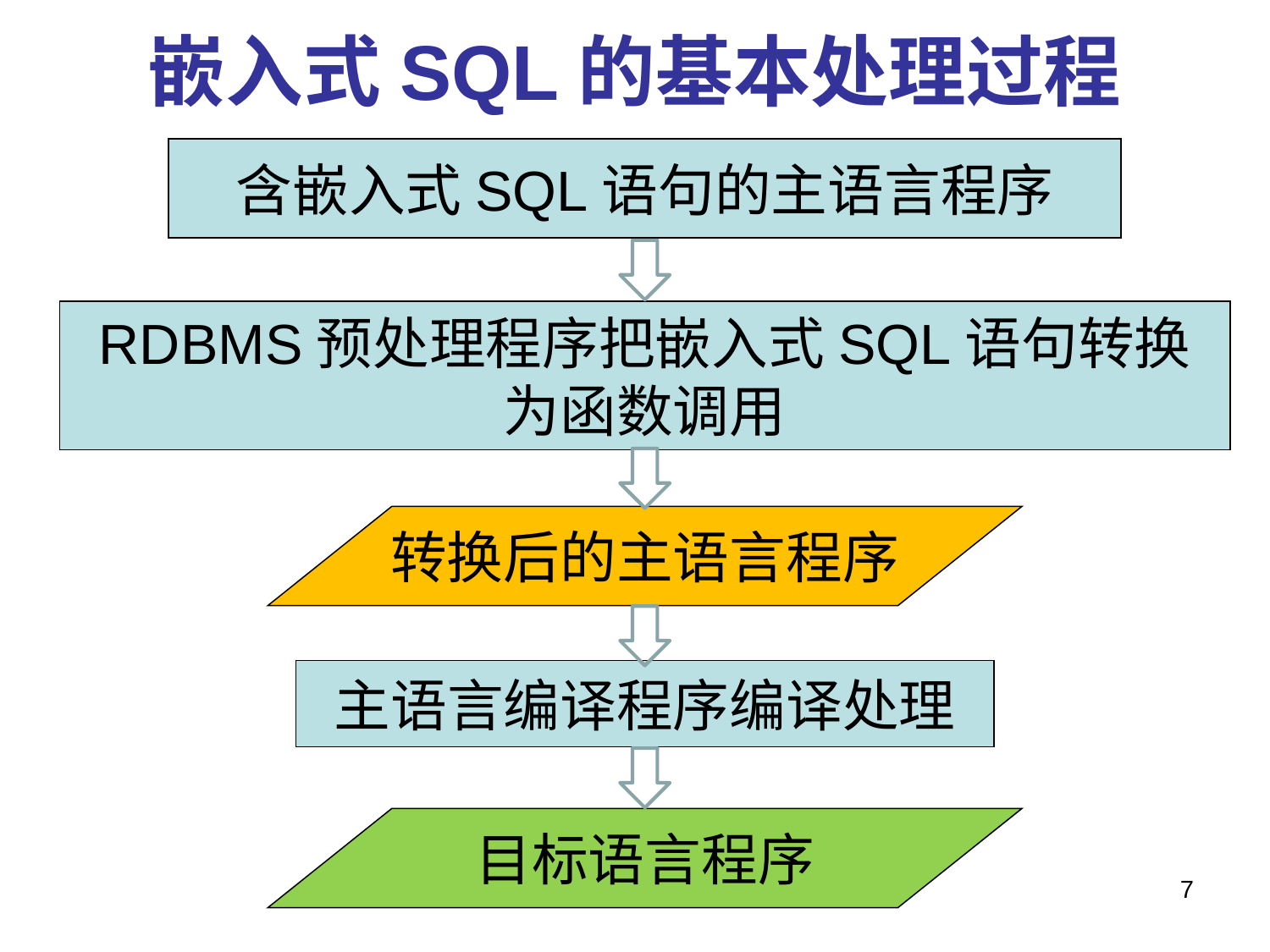

# 嵌入式SQL的基本处理过程
含嵌入式SQL语句的主语言程序

RDBMS预处理程序把嵌入式SQL语句转换为函数调用

转换后的主语言程序

主语言编译程序编译处理

目标语言程序
7